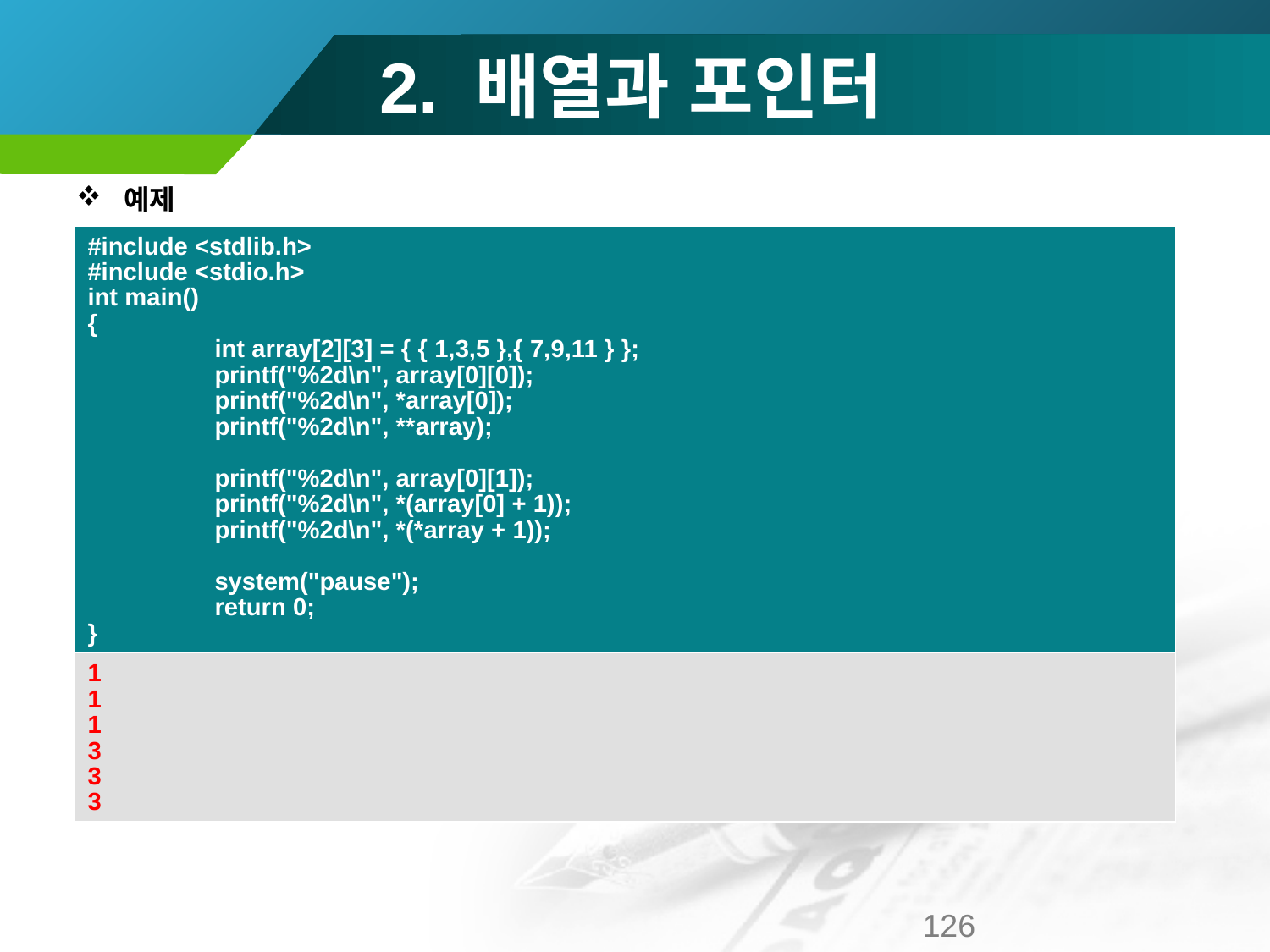

# 2. 배열과 포인터
예제
| #include <stdlib.h> #include <stdio.h> int main() { int array[2][3] = { { 1,3,5 },{ 7,9,11 } }; printf("%2d\n", array[0][0]); printf("%2d\n", \*array[0]); printf("%2d\n", \*\*array); printf("%2d\n", array[0][1]); printf("%2d\n", \*(array[0] + 1)); printf("%2d\n", \*(\*array + 1)); system("pause"); return 0; } |
| --- |
| 1 1 1 3 3 3 |
126